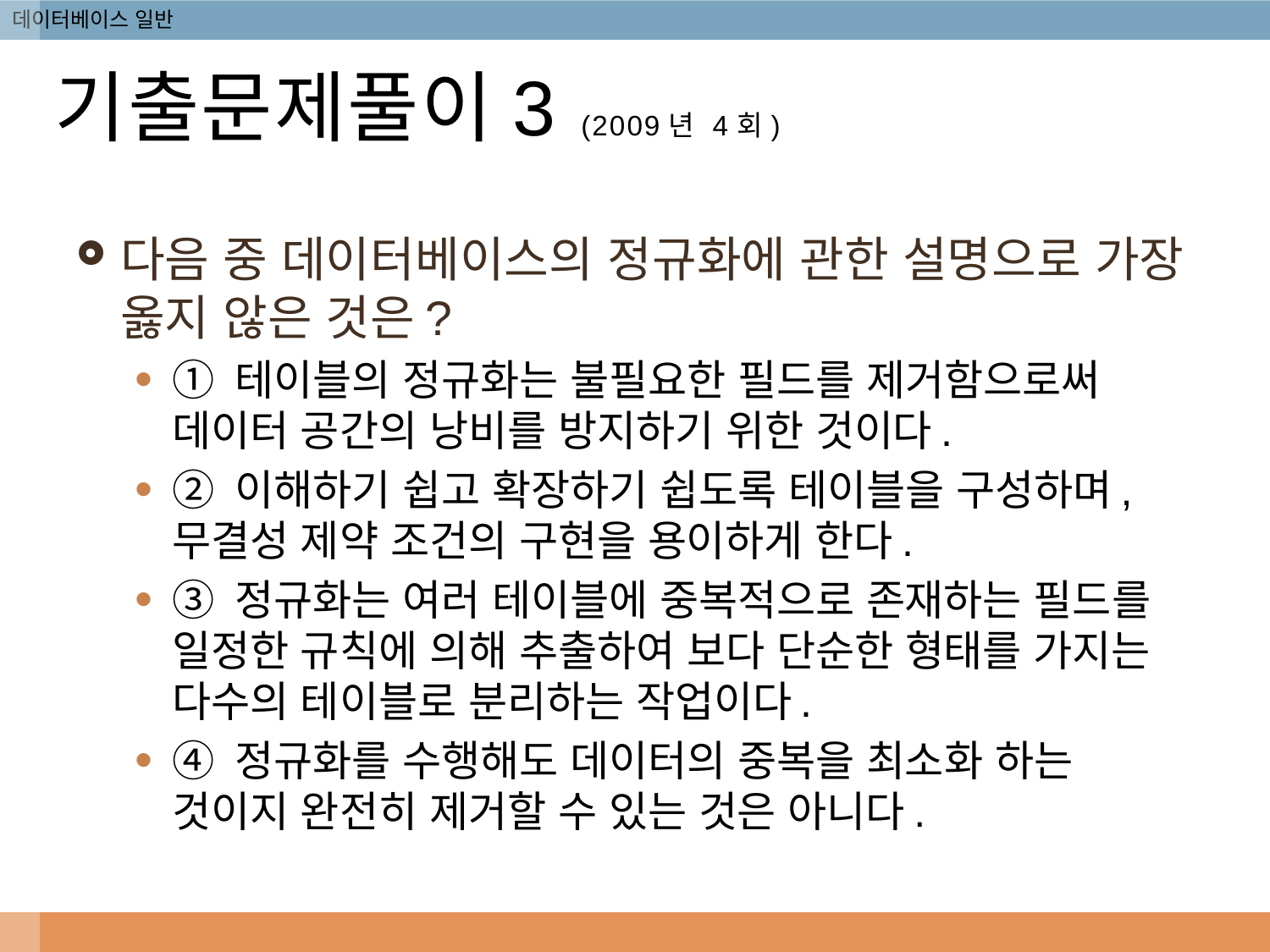

# 기출문제풀이3 (2009년 4회)
다음 중 데이터베이스의 정규화에 관한 설명으로 가장 옳지 않은 것은?
① 테이블의 정규화는 불필요한 필드를 제거함으로써 데이터 공간의 낭비를 방지하기 위한 것이다.
② 이해하기 쉽고 확장하기 쉽도록 테이블을 구성하며, 무결성 제약 조건의 구현을 용이하게 한다.
③ 정규화는 여러 테이블에 중복적으로 존재하는 필드를 일정한 규칙에 의해 추출하여 보다 단순한 형태를 가지는 다수의 테이블로 분리하는 작업이다.
④ 정규화를 수행해도 데이터의 중복을 최소화 하는 것이지 완전히 제거할 수 있는 것은 아니다.